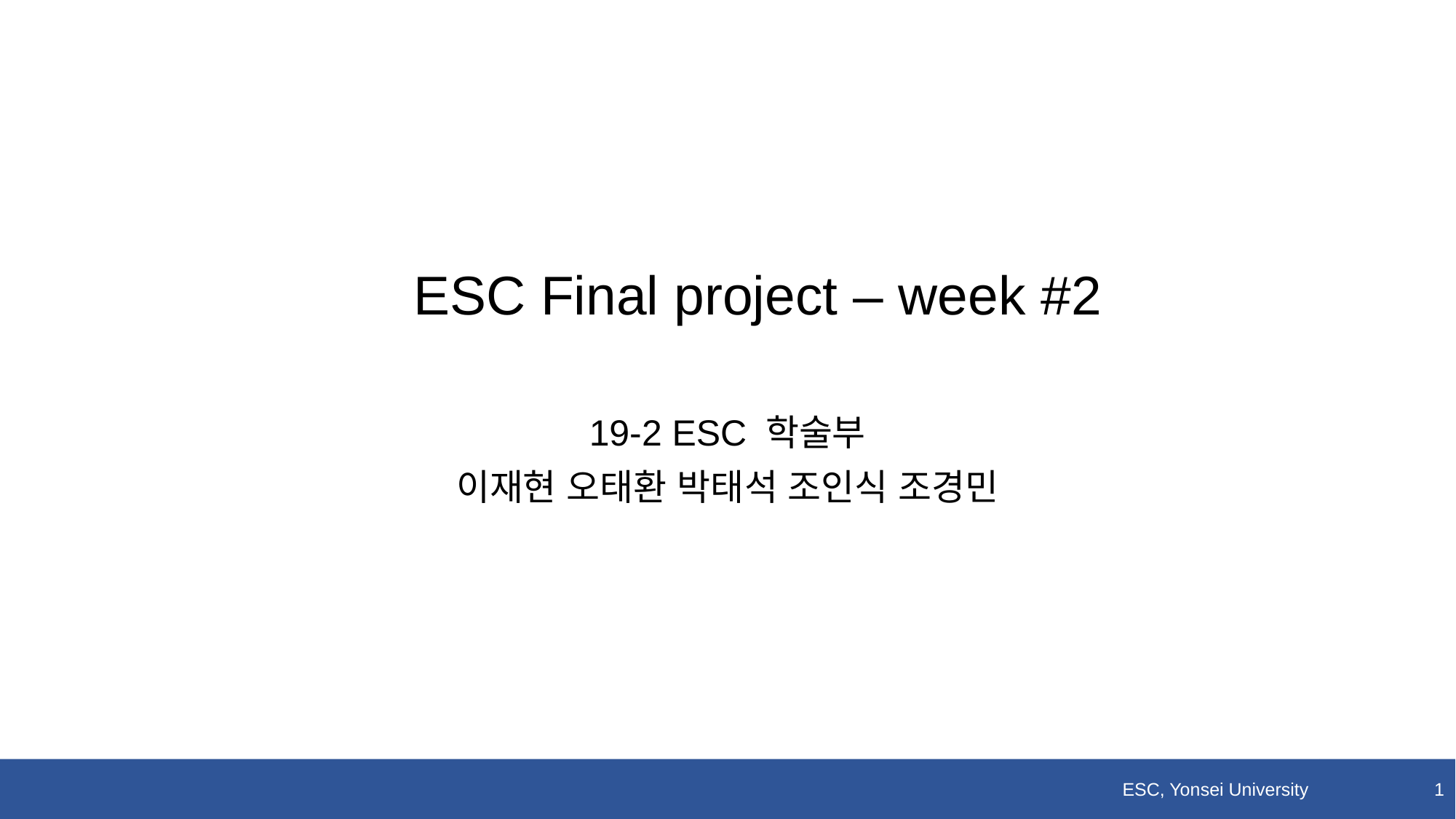

ESC Final project – week #2
19-2 ESC 학술부
이재현 오태환 박태석 조인식 조경민
ESC, Yonsei University
1